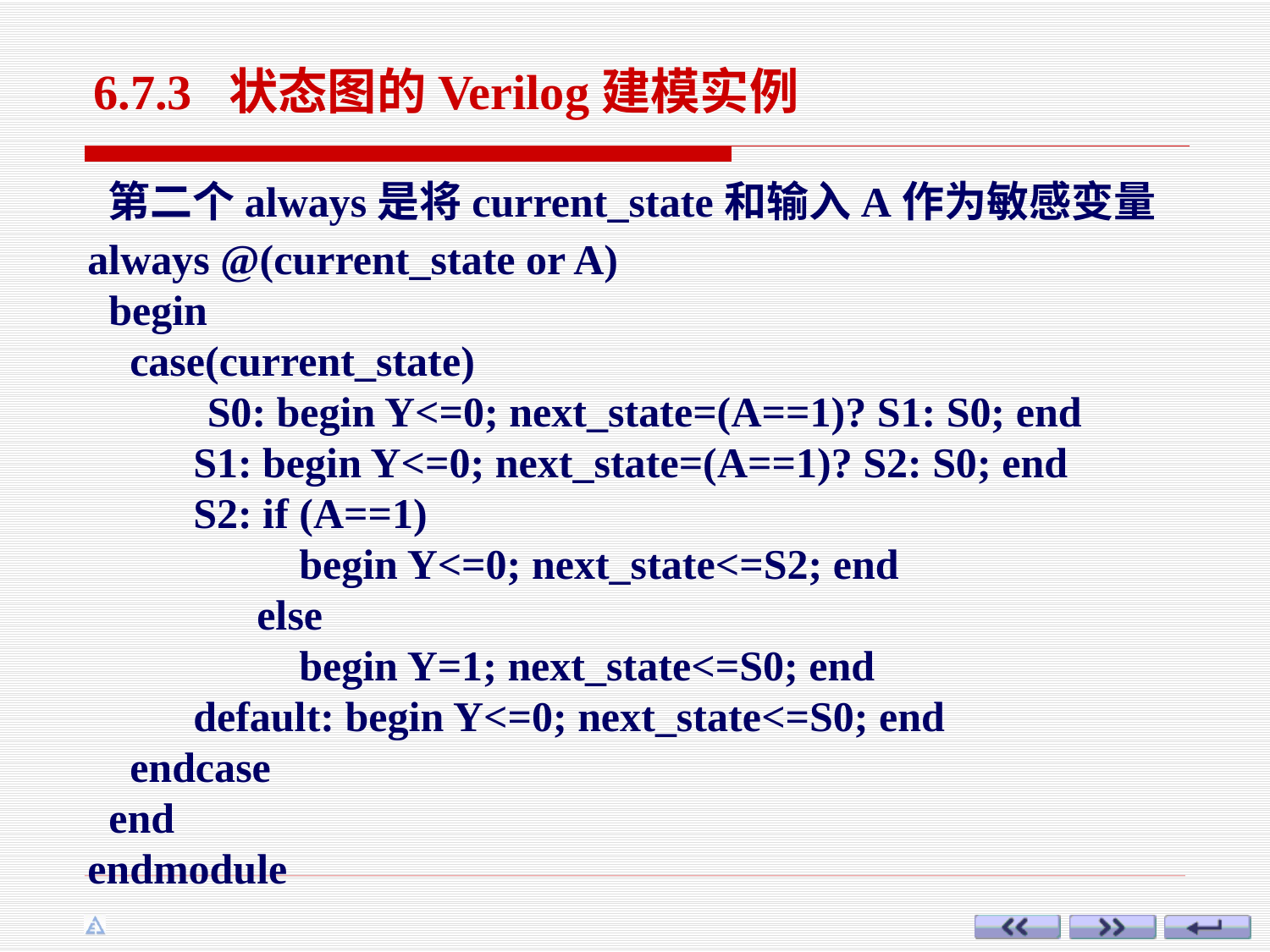

6.7.3  状态图的Verilog建模实例

第二个always是将current_state和输入A作为敏感变量
always @(current_state or A)
  begin
    case(current_state)
      　S0: begin Y<=0; next_state=(A==1)? S1: S0; end
          S1: begin Y<=0; next_state=(A==1)? S2: S0; end
          S2: if (A==1)
                    begin Y<=0; next_state<=S2; end
	    else
	        begin Y=1; next_state<=S0; end
          default: begin Y<=0; next_state<=S0; end
    endcase
  end
endmodule